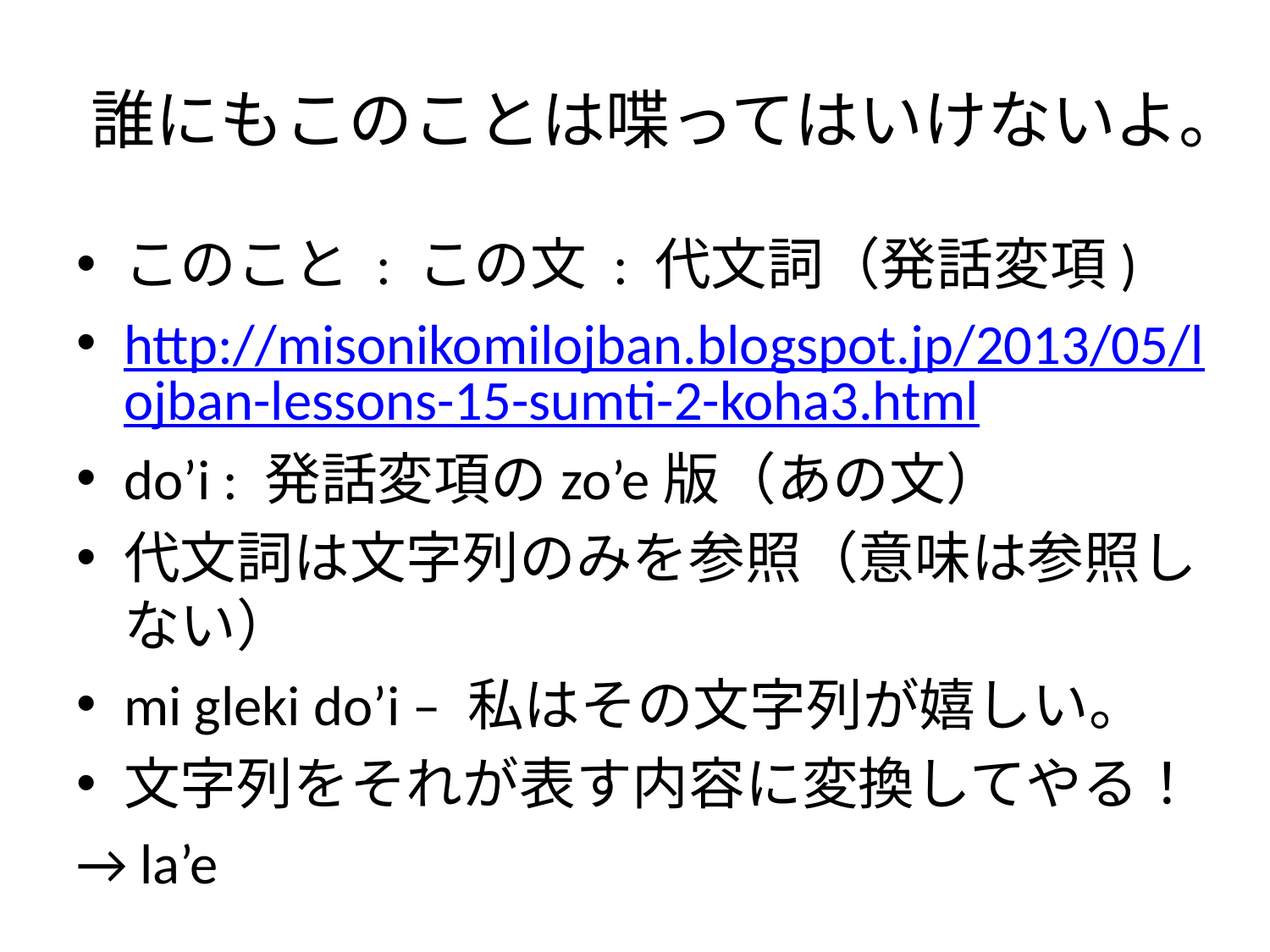

# 誰にもこのことは喋ってはいけないよ。
このこと : この文 : 代文詞（発話変項)
http://misonikomilojban.blogspot.jp/2013/05/lojban-lessons-15-sumti-2-koha3.html
do’i : 発話変項のzo’e版（あの文）
代文詞は文字列のみを参照（意味は参照しない）
mi gleki do’i – 私はその文字列が嬉しい。
文字列をそれが表す内容に変換してやる！
→ la’e